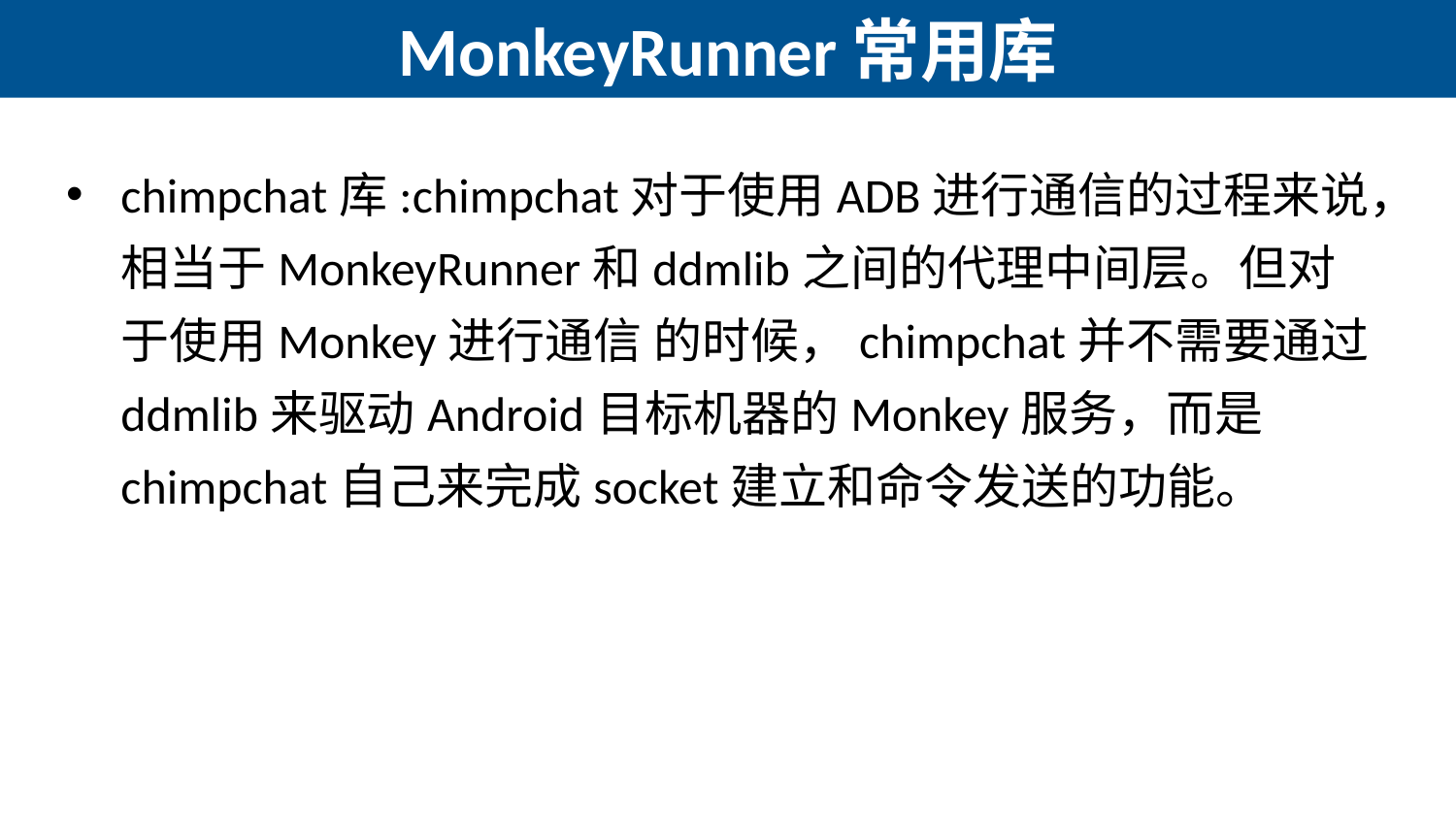

# MonkeyRunner常用库
chimpchat库:chimpchat对于使用ADB进行通信的过程来说，相当于MonkeyRunner和ddmlib之间的代理中间层。但对于使用Monkey进行通信 的时候，chimpchat并不需要通过ddmlib来驱动Android目标机器的Monkey服务，而是chimpchat自己来完成socket建立和命令发送的功能。